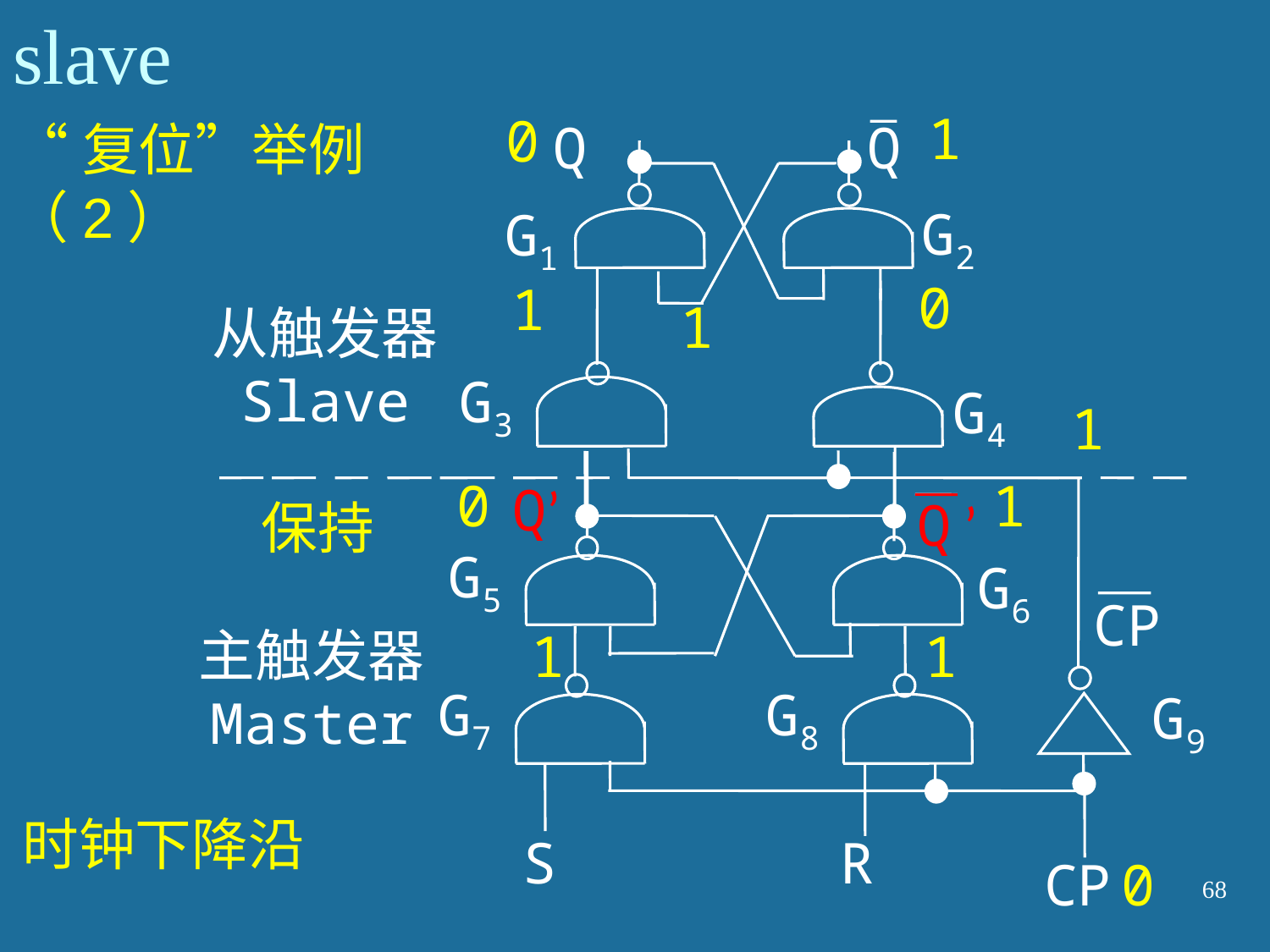

# 5.3.2 主从R-S触发器 master-slave
1
0
Q
Q

G2
G1

从触发器
Slave

G3

G4

CP

G9

“复位”举例（2）

0
1
1

1

Q’
Q ’

G5

G6
主触发器
Master

G7
G8

S
R
CP
0
1
保持

1
1

时钟下降沿
0
68